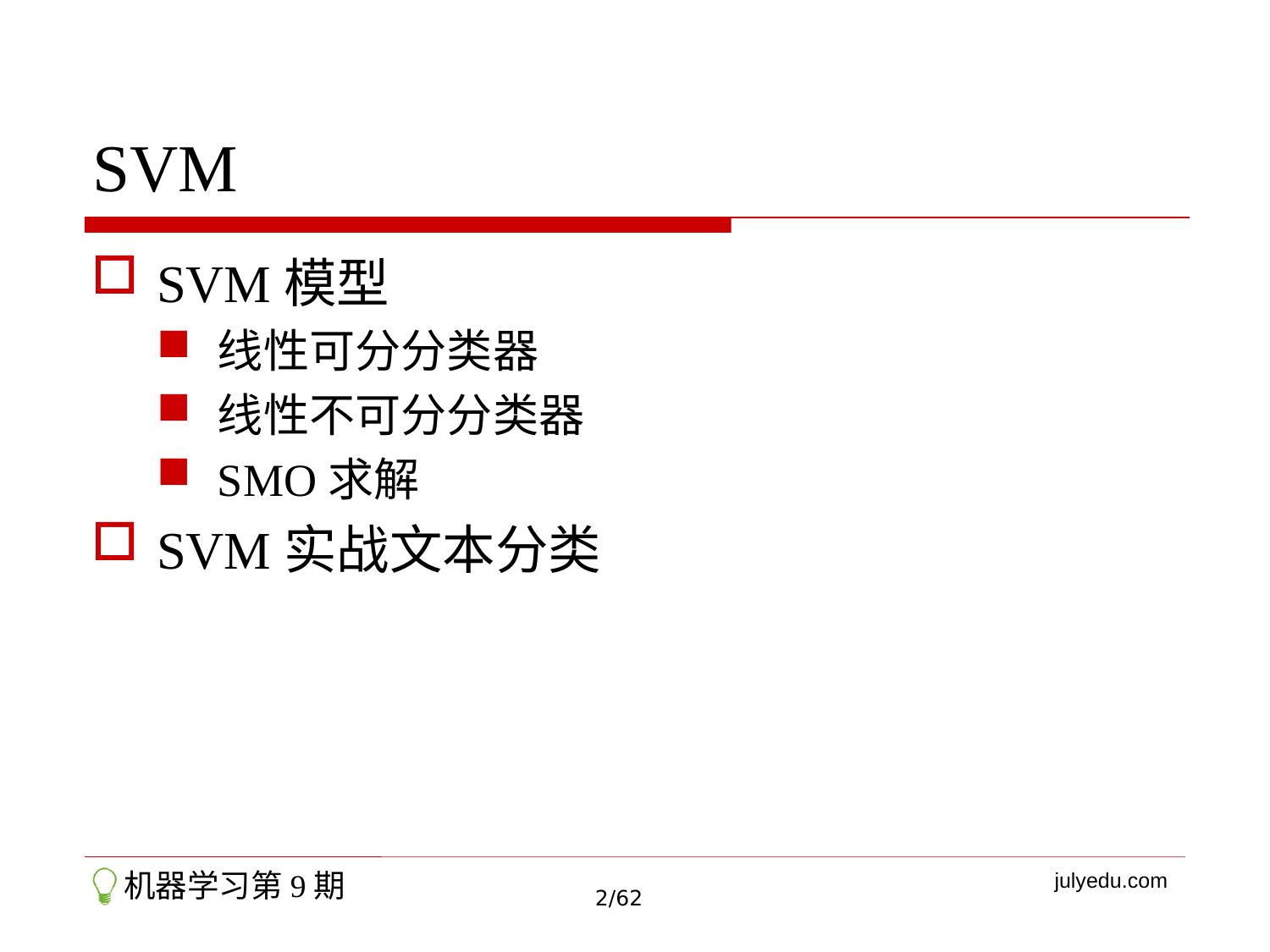

# SVM
SVM模型
线性可分分类器
线性不可分分类器
SMO求解
SVM实战文本分类